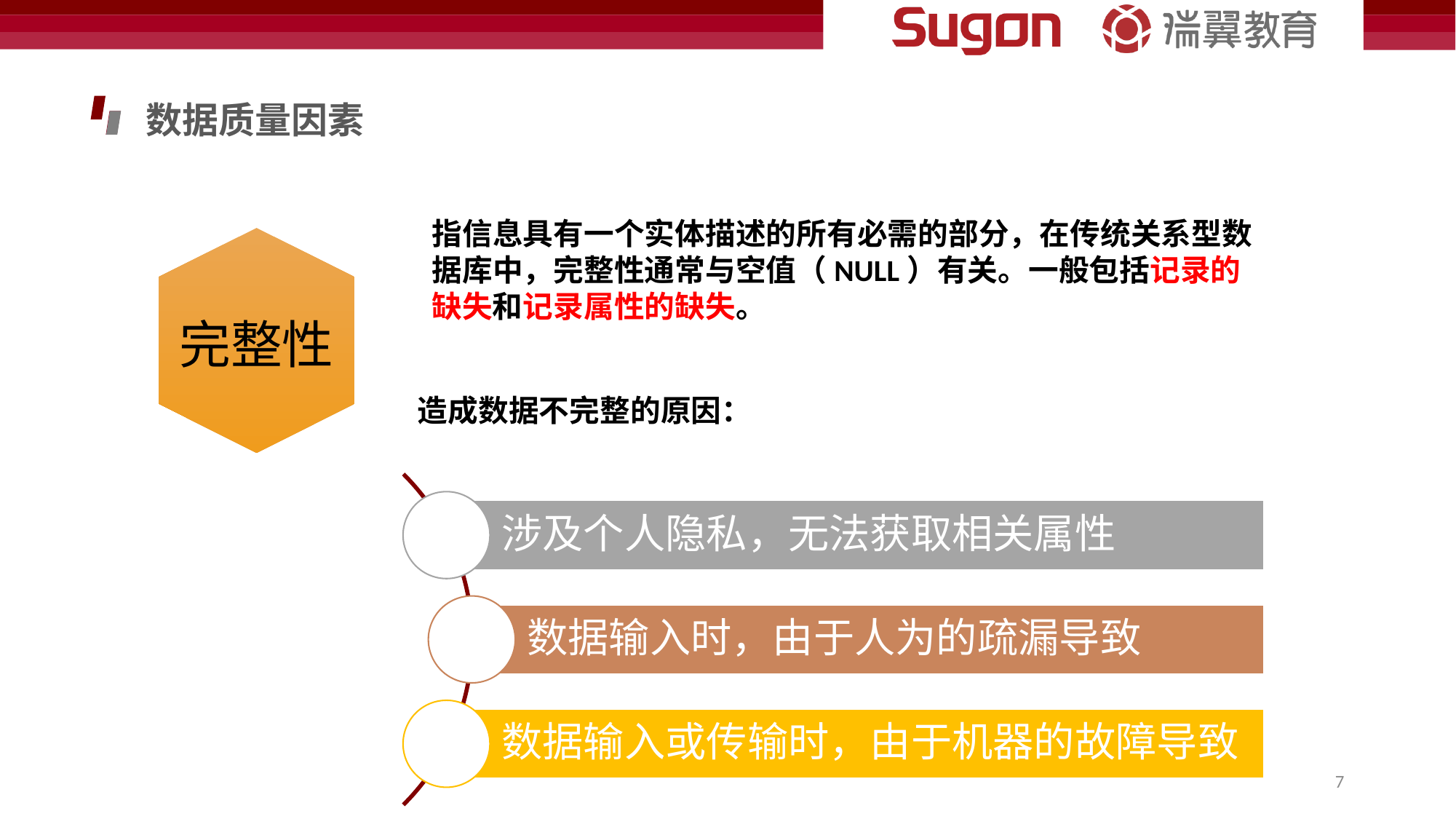

数据质量因素

指信息具有一个实体描述的所有必需的部分，在传统关系型数据库中，完整性通常与空值（NULL）有关。一般包括记录的缺失和记录属性的缺失。

完整性
造成数据不完整的原因：
涉及个人隐私，无法获取相关属性
数据输入时，由于人为的疏漏导致
数据输入或传输时，由于机器的故障导致
7